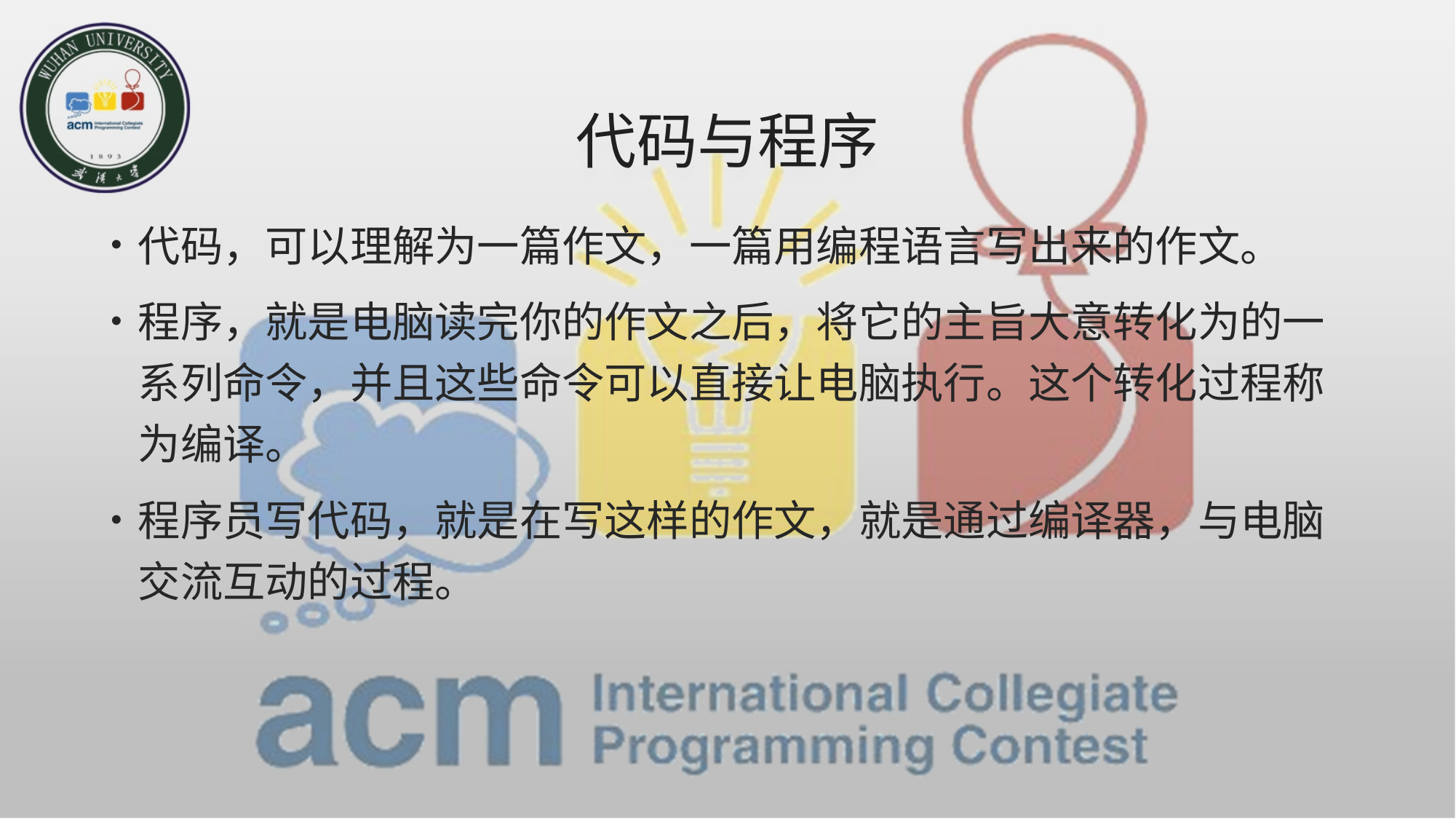

# 代码与程序
代码，可以理解为一篇作文，一篇用编程语言写出来的作文。
程序，就是电脑读完你的作文之后，将它的主旨大意转化为的一系列命令，并且这些命令可以直接让电脑执行。这个转化过程称为编译。
程序员写代码，就是在写这样的作文，就是通过编译器，与电脑交流互动的过程。